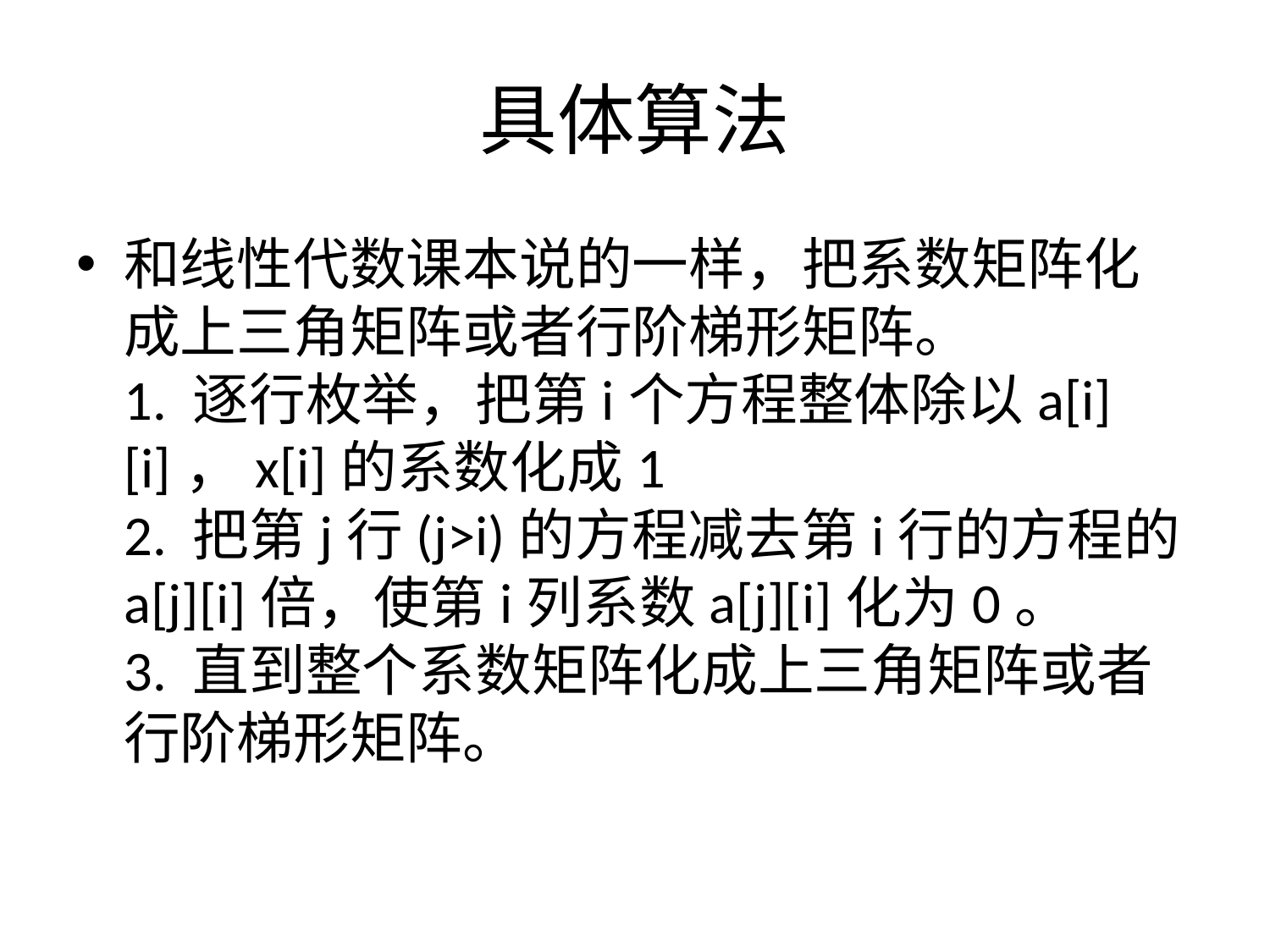

# 具体算法
和线性代数课本说的一样，把系数矩阵化成上三角矩阵或者行阶梯形矩阵。
1. 逐行枚举，把第i个方程整体除以a[i][i]，x[i]的系数化成1
2. 把第j行(j>i)的方程减去第i行的方程的a[j][i]倍，使第i列系数a[j][i]化为0。
3. 直到整个系数矩阵化成上三角矩阵或者行阶梯形矩阵。